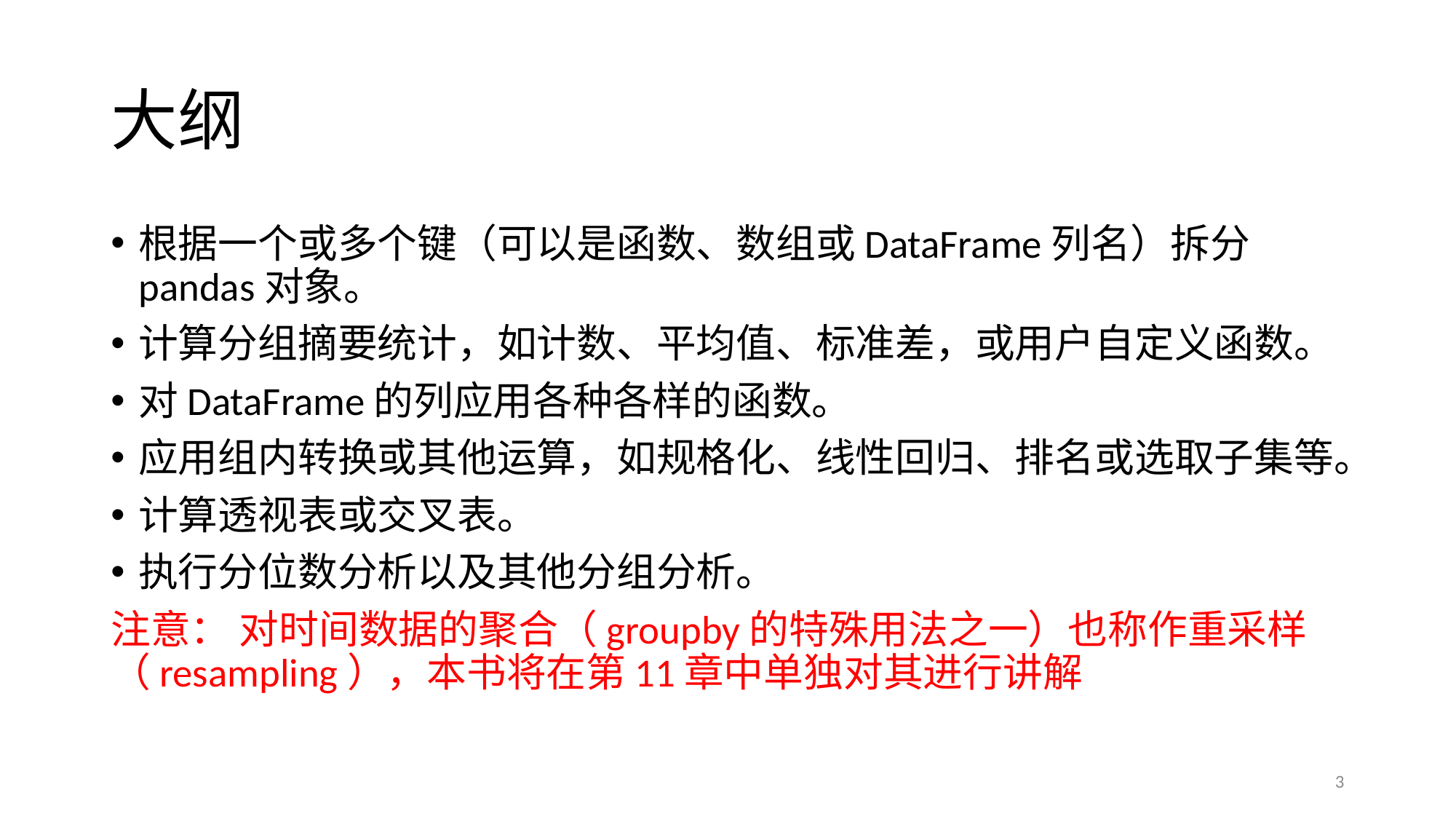

# 大纲
根据一个或多个键（可以是函数、数组或DataFrame列名）拆分pandas对象。
计算分组摘要统计，如计数、平均值、标准差，或用户自定义函数。
对DataFrame的列应用各种各样的函数。
应用组内转换或其他运算，如规格化、线性回归、排名或选取子集等。
计算透视表或交叉表。
执行分位数分析以及其他分组分析。
注意： 对时间数据的聚合（groupby的特殊用法之一）也称作重采样（resampling），本书将在第11章中单独对其进行讲解

3